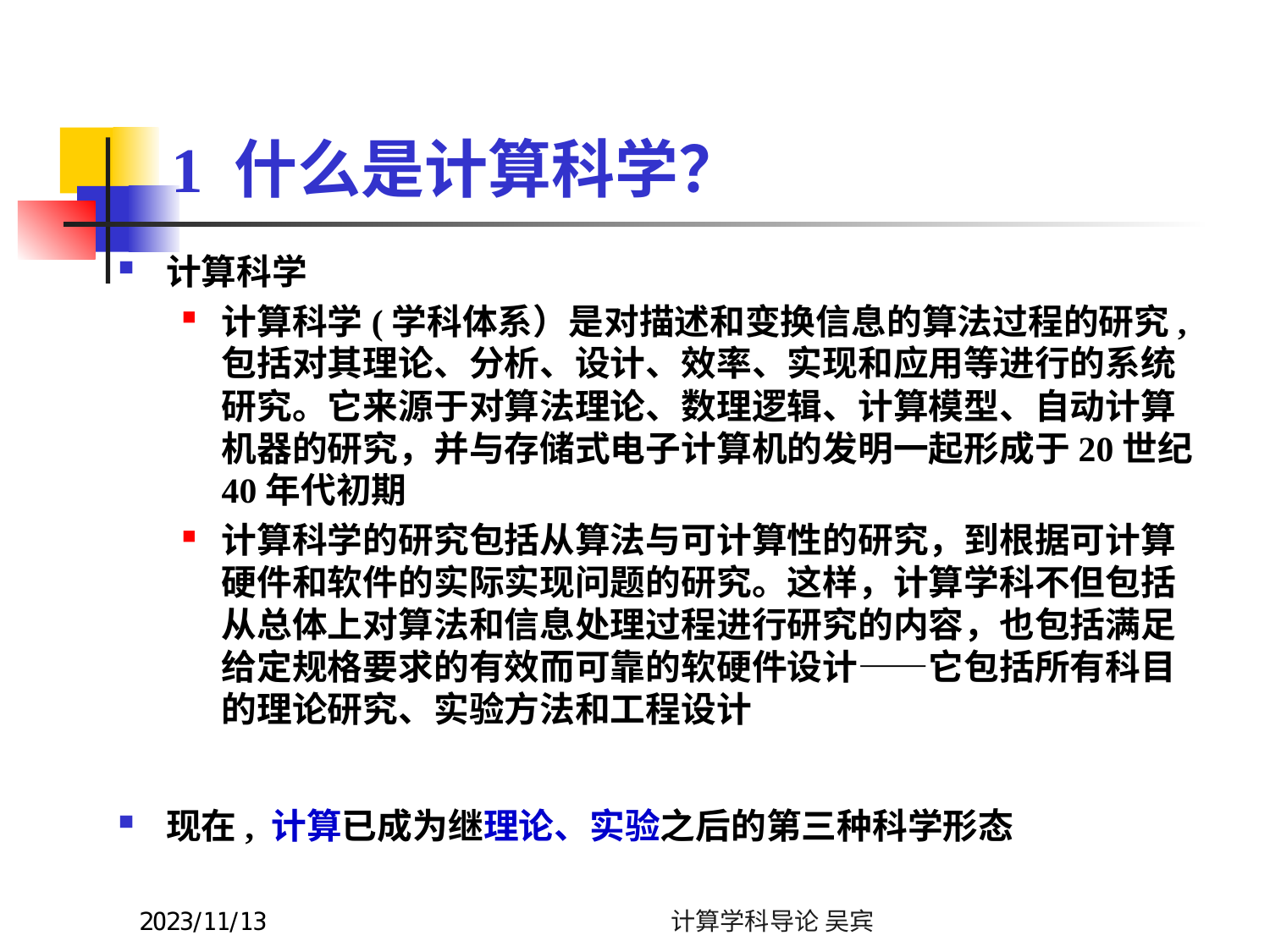

# 1 什么是计算科学？
计算科学
计算科学(学科体系）是对描述和变换信息的算法过程的研究, 包括对其理论、分析、设计、效率、实现和应用等进行的系统研究。它来源于对算法理论、数理逻辑、计算模型、自动计算机器的研究，并与存储式电子计算机的发明一起形成于20世纪40年代初期
计算科学的研究包括从算法与可计算性的研究，到根据可计算硬件和软件的实际实现问题的研究。这样，计算学科不但包括从总体上对算法和信息处理过程进行研究的内容，也包括满足给定规格要求的有效而可靠的软硬件设计——它包括所有科目的理论研究、实验方法和工程设计

现在, 计算已成为继理论、实验之后的第三种科学形态
2023/11/13
计算学科导论 吴宾